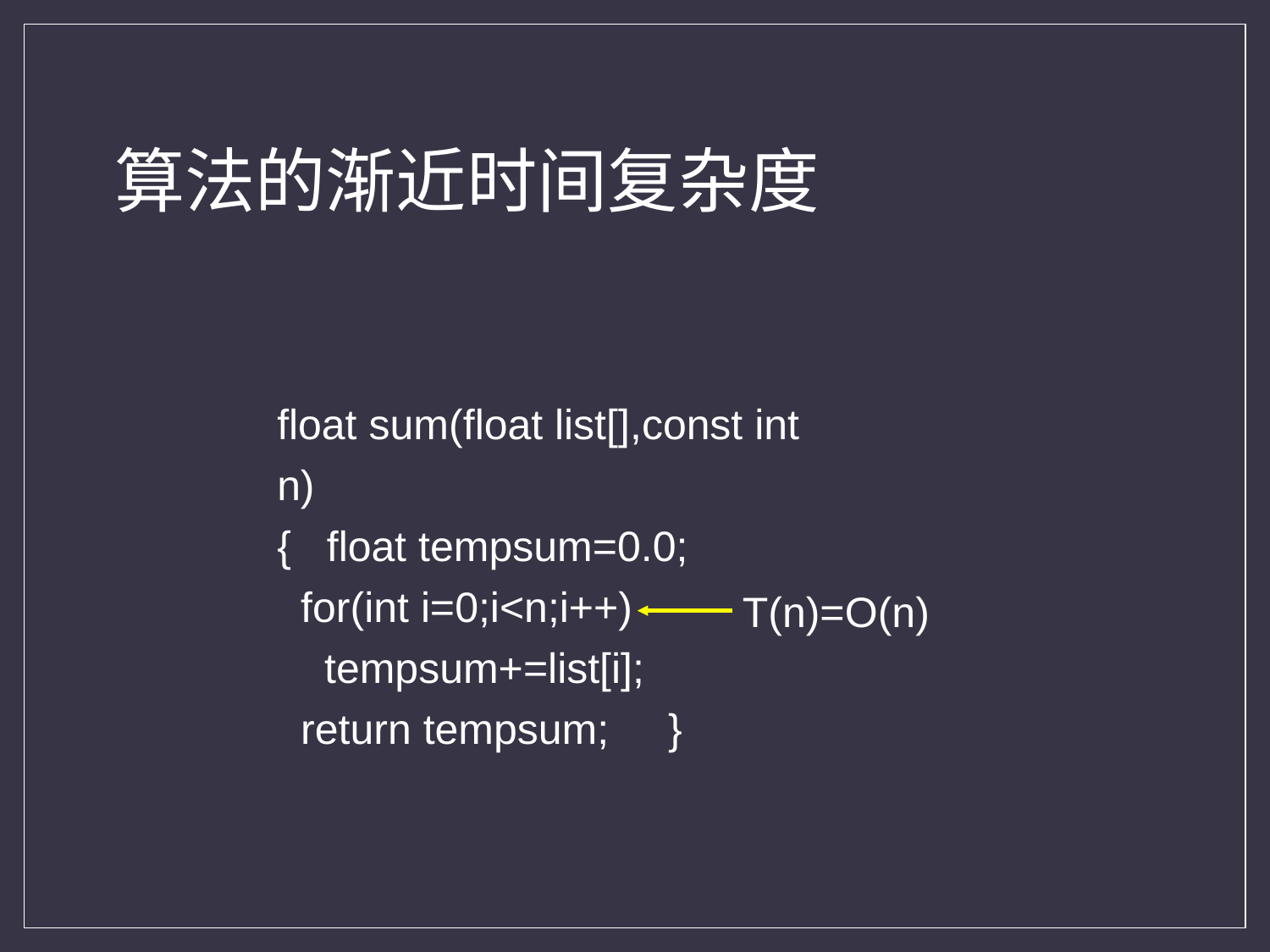

# 算法的渐近时间复杂度
float sum(float list[],const int n)
{   float tempsum=0.0;
  for(int i=0;i<n;i++)
    tempsum+=list[i];
  return tempsum;     }
T(n)=O(n)